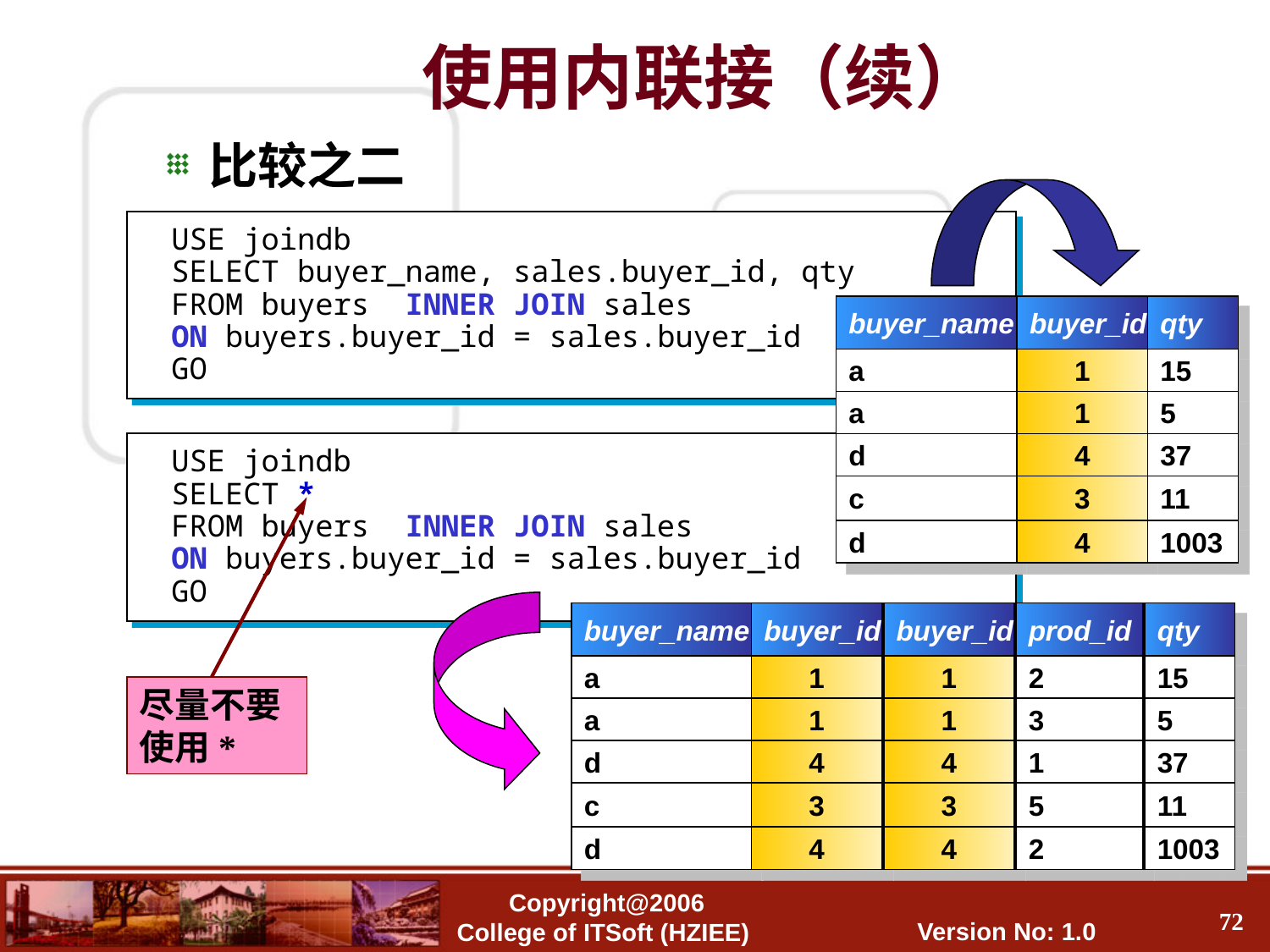

使用内联接（续）
比较之二

buyer_name
buyer_id
qty
a
1
15
a
1
5
d
4
37
c
3
11
d
4
1003
USE joindb
SELECT buyer_name, sales.buyer_id, qty
FROM buyers  INNER JOIN sales
ON buyers.buyer_id = sales.buyer_id
GO
USE joindb
SELECT *
FROM buyers  INNER JOIN sales
ON buyers.buyer_id = sales.buyer_id
GO

尽量不要使用*

buyer_name
buyer_id
buyer_id
prod_id
qty
a
1
1
2
15
a
1
1
3
5
d
4
4
1
37
c
3
3
5
11
d
4
4
2
1003